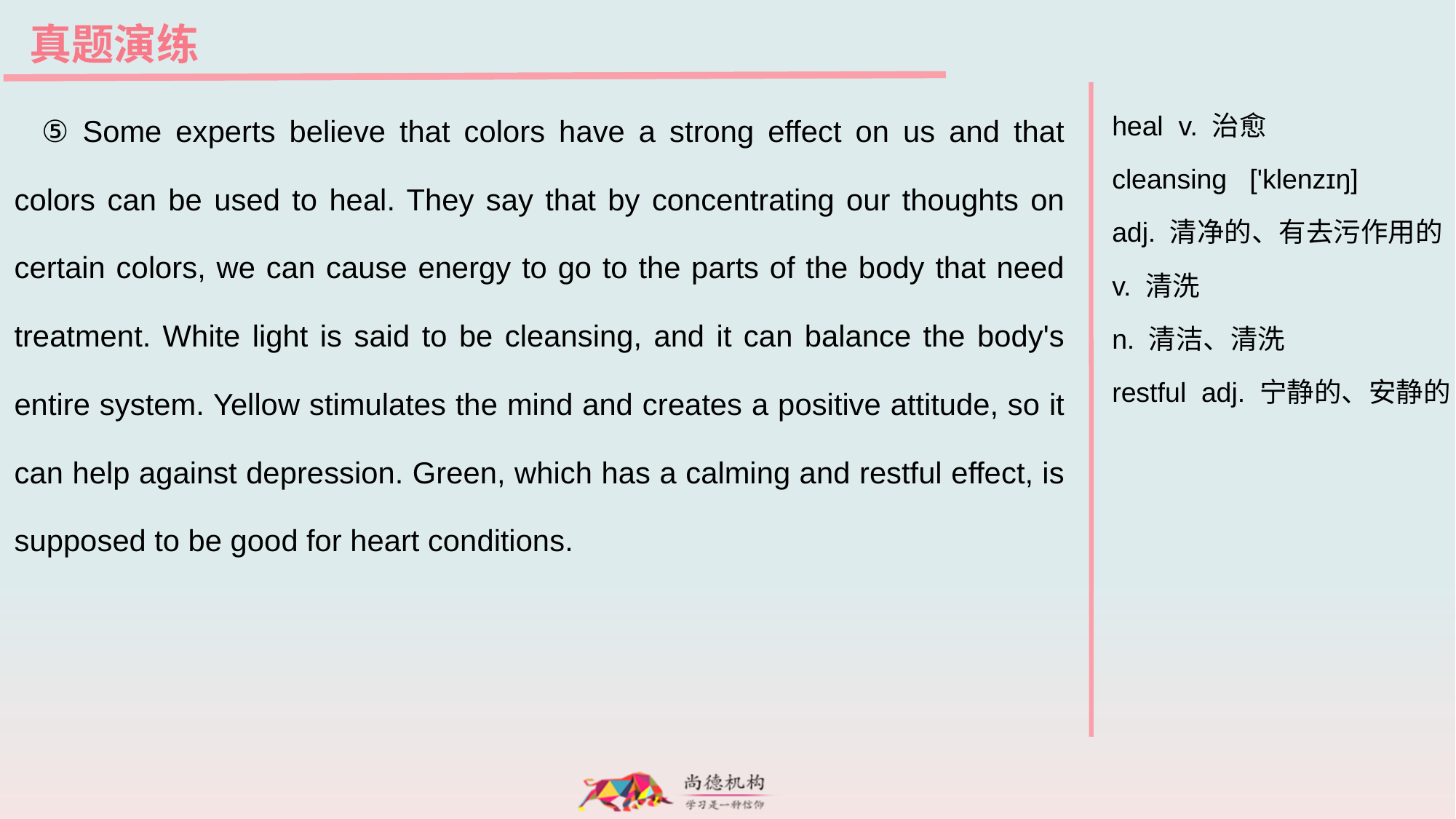

真题演练
⑤ Some experts believe that colors have a strong effect on us and that colors can be used to heal. They say that by concentrating our thoughts on certain colors, we can cause energy to go to the parts of the body that need treatment. White light is said to be cleansing, and it can balance the body's entire system. Yellow stimulates the mind and creates a positive attitude, so it can help against depression. Green, which has a calming and restful effect, is supposed to be good for heart conditions.
heal  v. 治愈
cleansing   ['klenzɪŋ]
adj. 清净的、有去污作用的
v. 清洗
n. 清洁、清洗
restful  adj. 宁静的、安静的